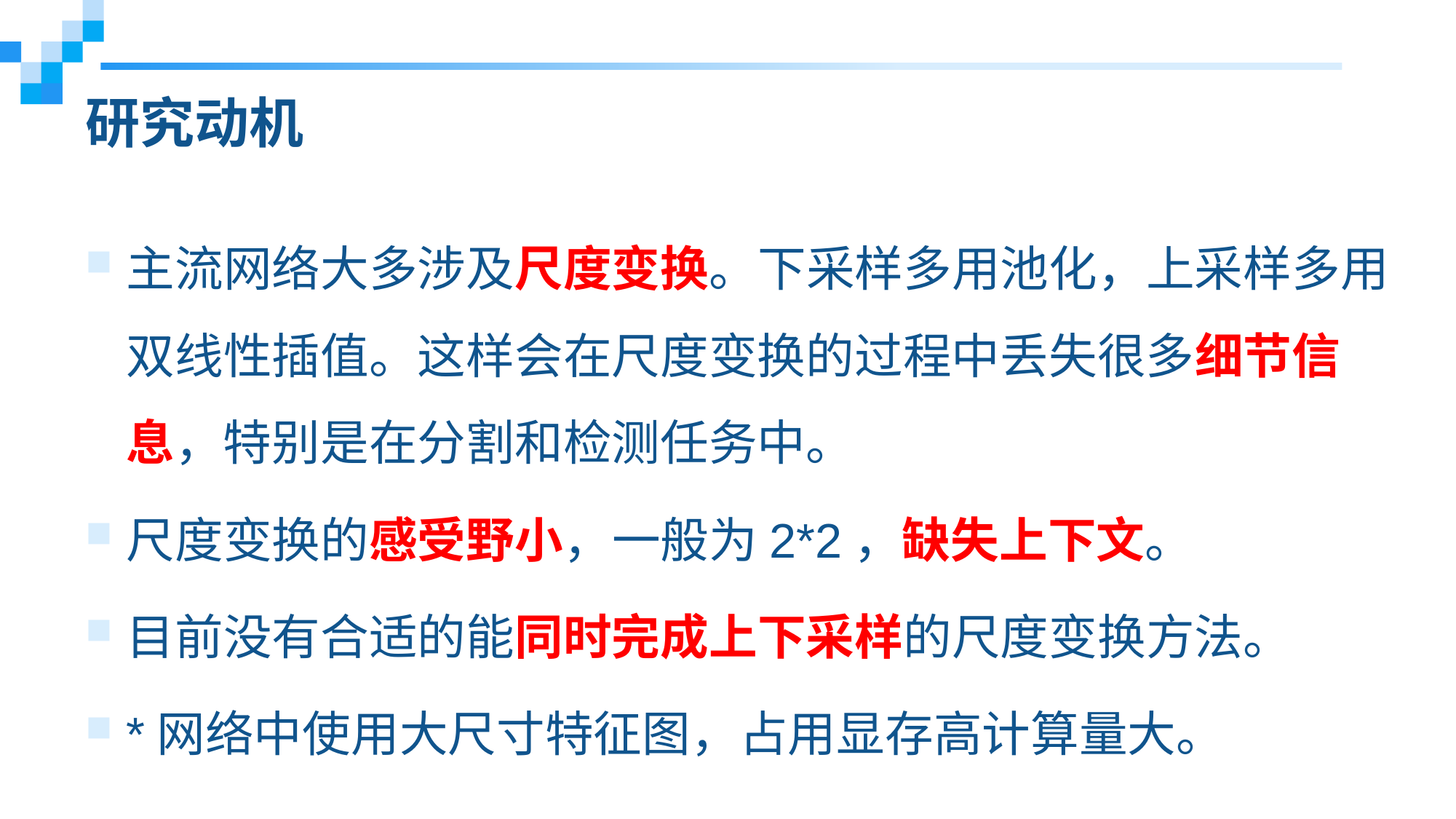

# 研究动机
主流网络大多涉及尺度变换。下采样多用池化，上采样多用双线性插值。这样会在尺度变换的过程中丢失很多细节信息，特别是在分割和检测任务中。
尺度变换的感受野小，一般为2*2，缺失上下文。
目前没有合适的能同时完成上下采样的尺度变换方法。
*网络中使用大尺寸特征图，占用显存高计算量大。